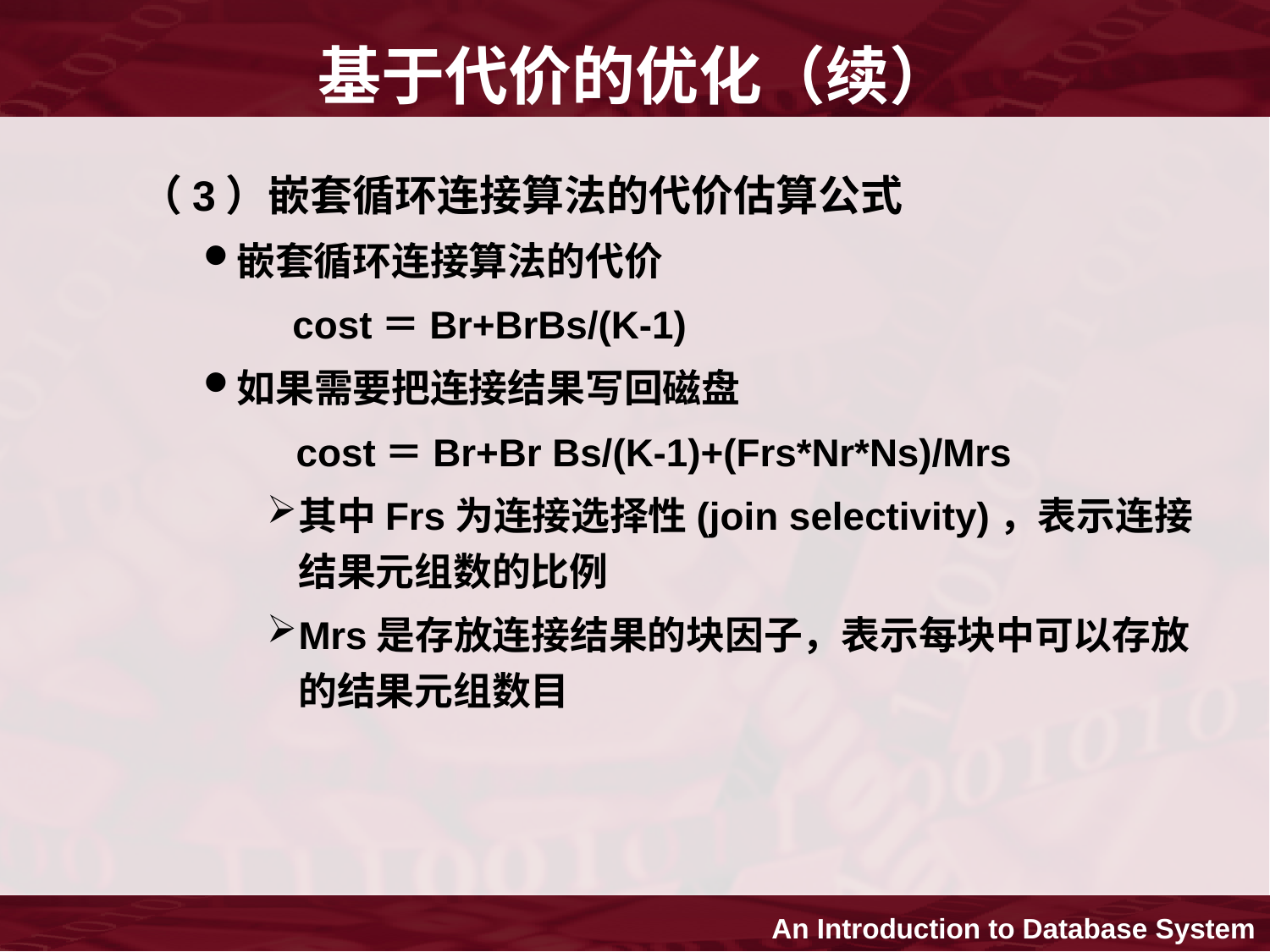

# 基于代价的优化（续）
（3）嵌套循环连接算法的代价估算公式
嵌套循环连接算法的代价
         cost＝Br+BrBs/(K-1)
如果需要把连接结果写回磁盘
   cost＝Br+Br Bs/(K-1)+(Frs*Nr*Ns)/Mrs
其中Frs为连接选择性(join selectivity)，表示连接结果元组数的比例
Mrs是存放连接结果的块因子，表示每块中可以存放的结果元组数目